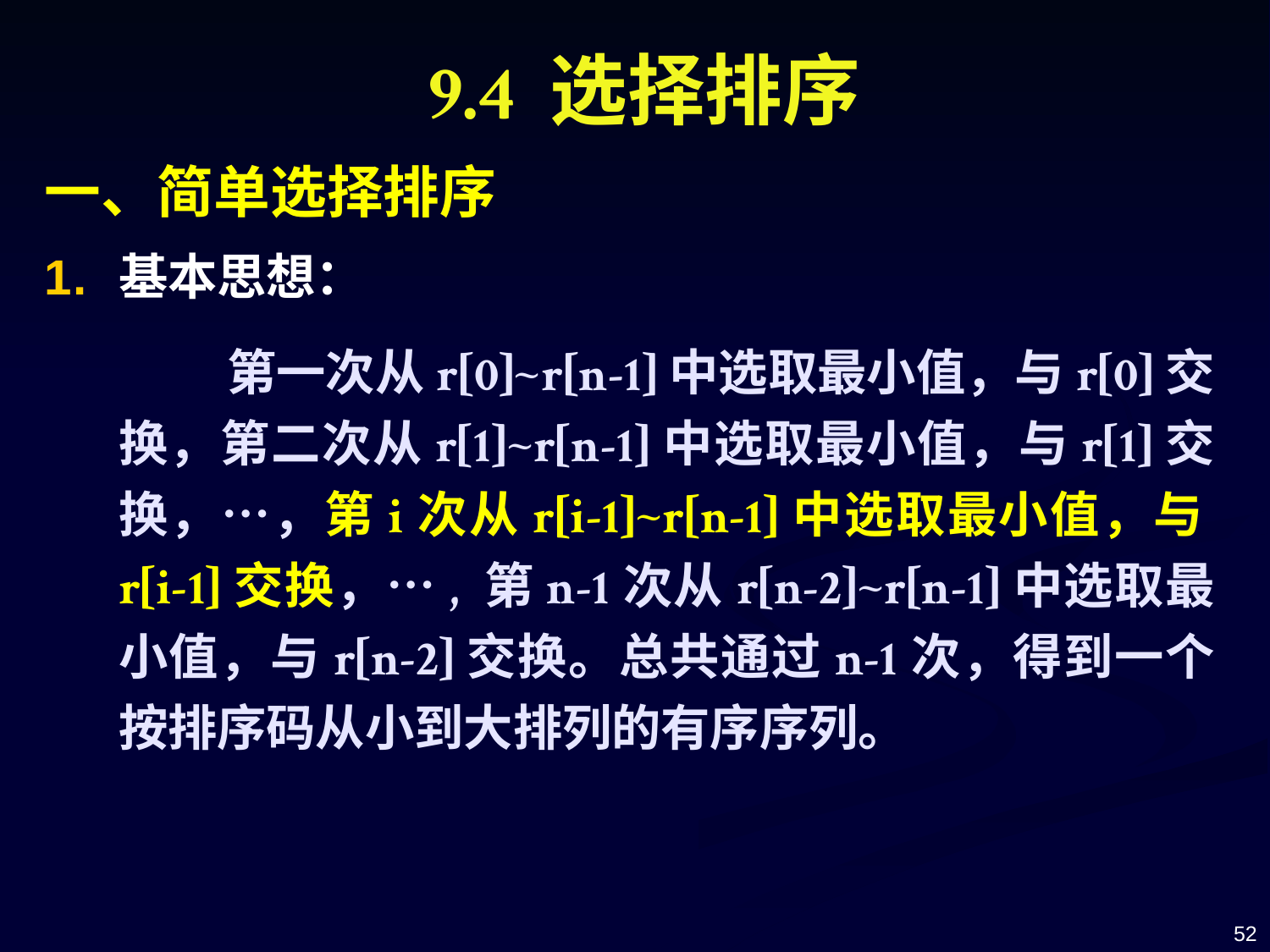

# 9.4 选择排序
一、简单选择排序
基本思想：
               第一次从r[0]~r[n-1]中选取最小值，与r[0]交换，第二次从r[1]~r[n-1]中选取最小值，与r[1]交换，…，第i次从r[i-1]~r[n-1]中选取最小值，与r[i-1]交换，…, 第n-1次从r[n-2]~r[n-1]中选取最小值，与r[n-2]交换。总共通过n-1次，得到一个按排序码从小到大排列的有序序列。
52